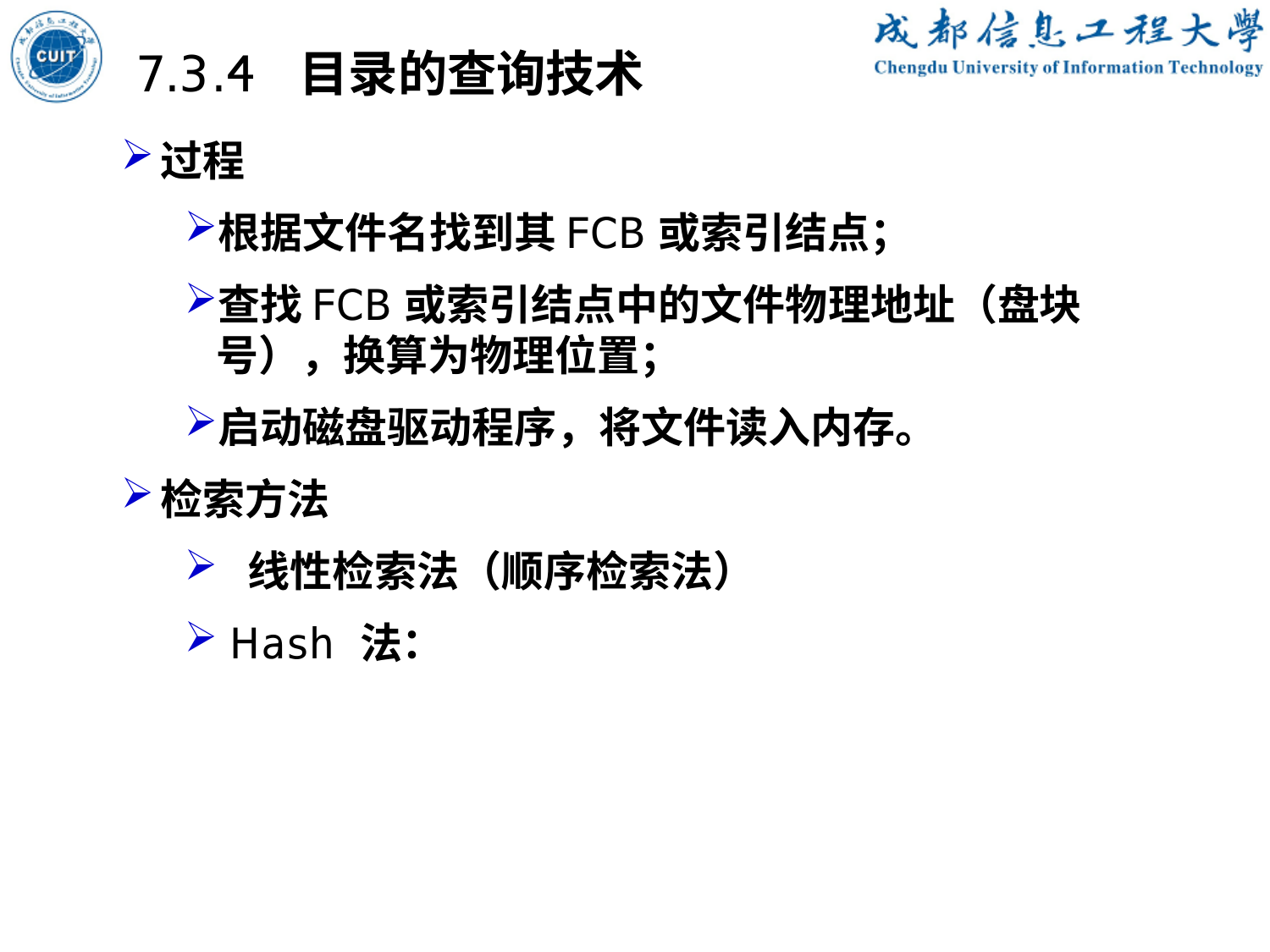

7.3.4  目录的查询技术
过程
根据文件名找到其FCB或索引结点；
查找FCB或索引结点中的文件物理地址（盘块号），换算为物理位置；
启动磁盘驱动程序，将文件读入内存。
检索方法
  线性检索法（顺序检索法）
 Hash 法：